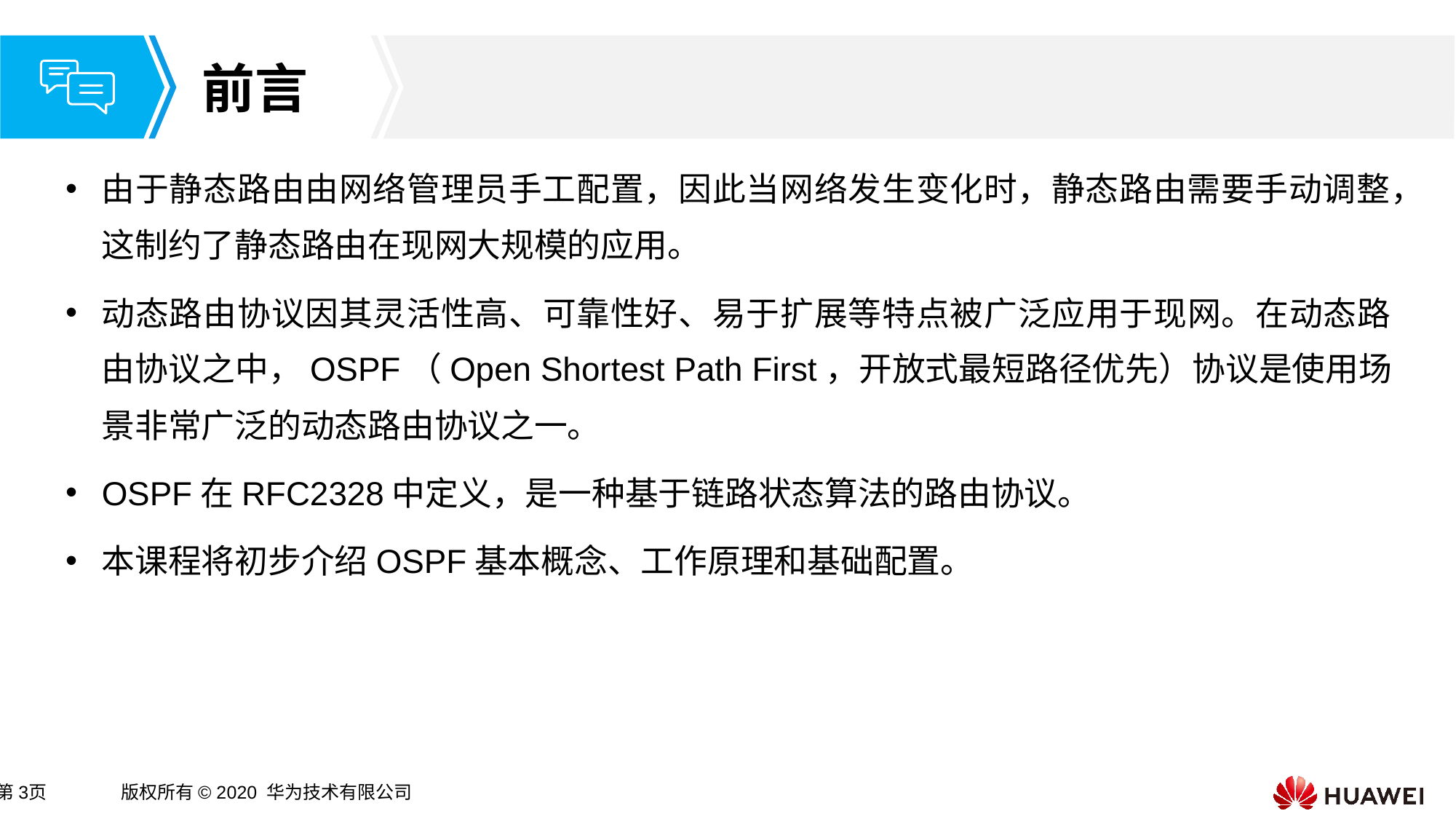

由于静态路由由网络管理员手工配置，因此当网络发生变化时，静态路由需要手动调整，这制约了静态路由在现网大规模的应用。
动态路由协议因其灵活性高、可靠性好、易于扩展等特点被广泛应用于现网。在动态路由协议之中，OSPF（Open Shortest Path First，开放式最短路径优先）协议是使用场景非常广泛的动态路由协议之一。
OSPF在RFC2328中定义，是一种基于链路状态算法的路由协议。
本课程将初步介绍OSPF基本概念、工作原理和基础配置。